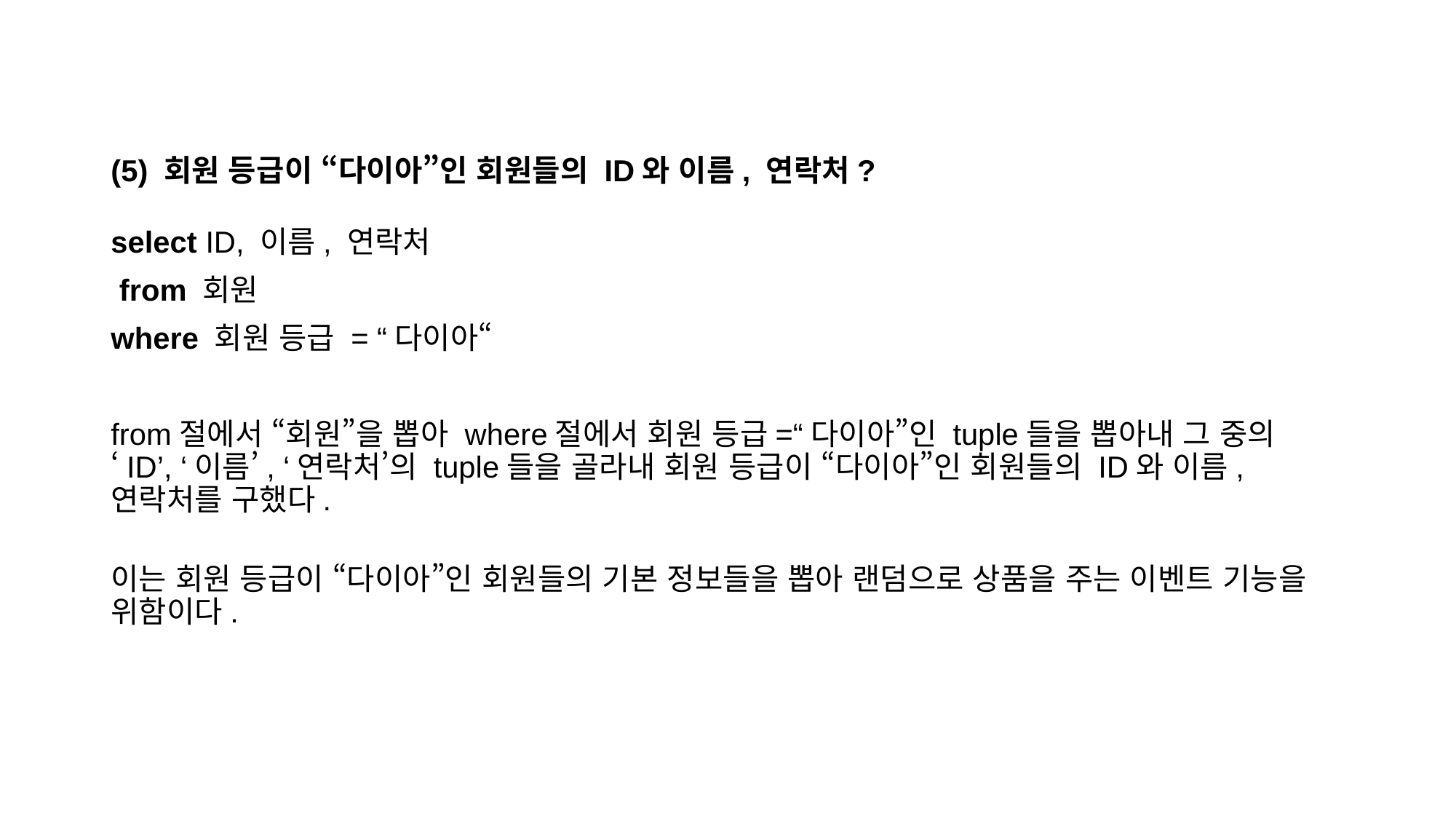

(5) 회원 등급이 “다이아”인 회원들의 ID와 이름, 연락처?

select ID, 이름, 연락처
 from 회원
where 회원 등급 = “다이아“

from절에서 “회원”을 뽑아 where절에서 회원 등급=“다이아”인 tuple들을 뽑아내 그 중의 ‘ID’, ‘이름’, ‘연락처’의 tuple들을 골라내 회원 등급이 “다이아”인 회원들의 ID와 이름, 연락처를 구했다.

이는 회원 등급이 “다이아”인 회원들의 기본 정보들을 뽑아 랜덤으로 상품을 주는 이벤트 기능을 위함이다.